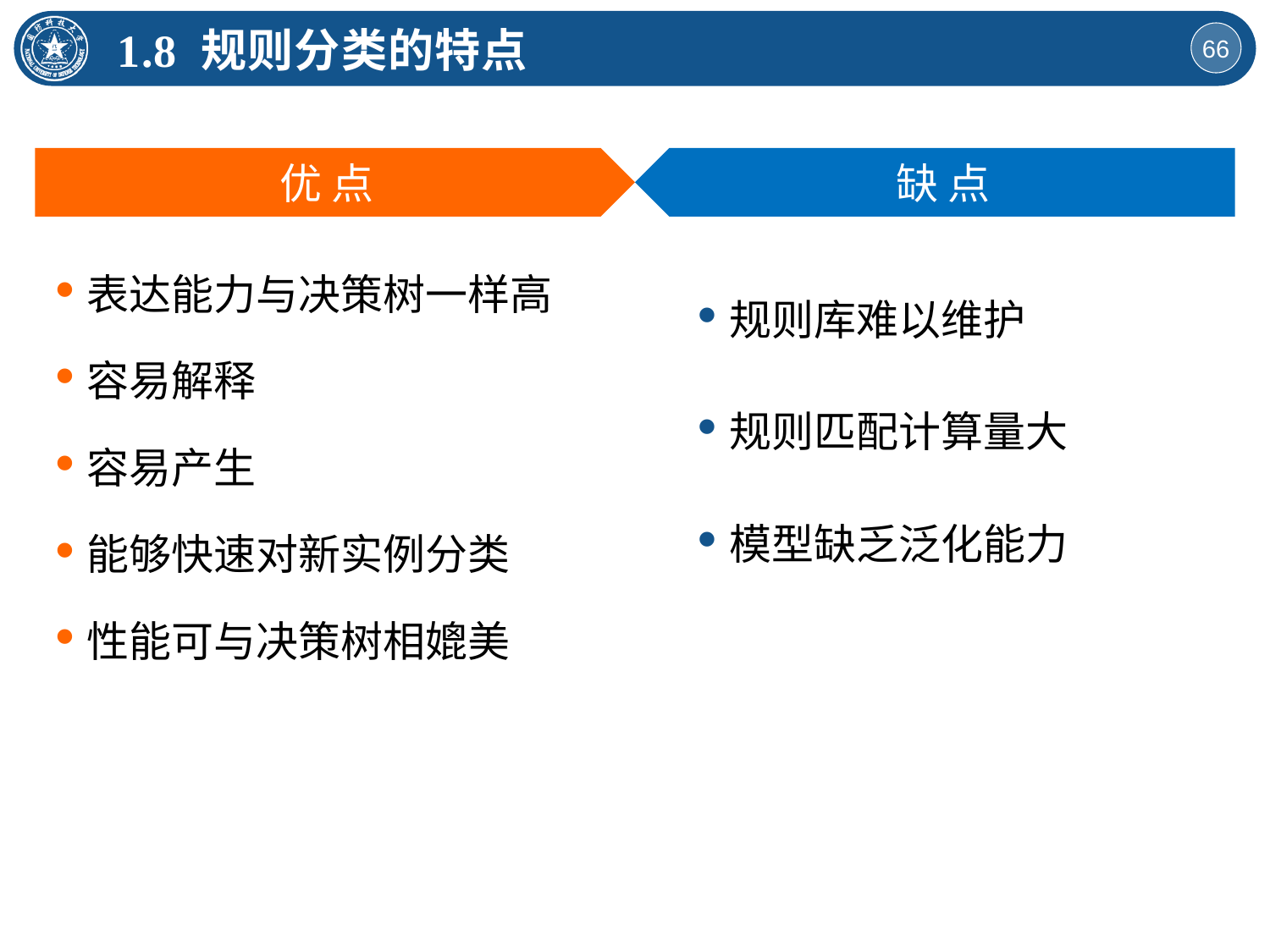

1.8 规则分类的特点
优 点
缺 点
表达能力与决策树一样高
容易解释
容易产生
能够快速对新实例分类
性能可与决策树相媲美
规则库难以维护
规则匹配计算量大
模型缺乏泛化能力